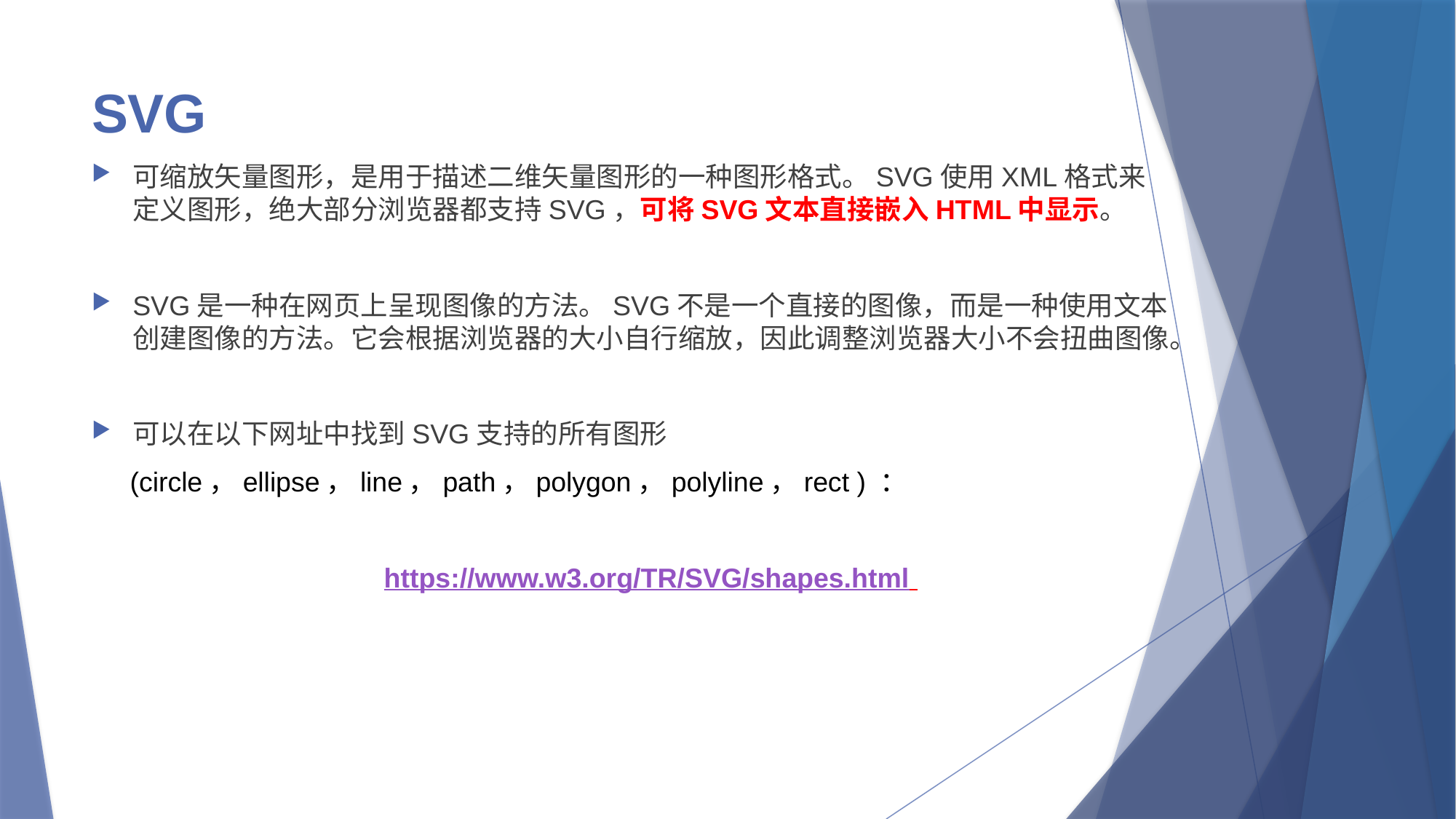

# SVG
可缩放矢量图形，是用于描述二维矢量图形的一种图形格式。SVG使用XML格式来定义图形，绝大部分浏览器都支持SVG，可将SVG文本直接嵌入HTML中显示。

SVG是一种在网页上呈现图像的方法。SVG不是一个直接的图像，而是一种使用文本创建图像的方法。它会根据浏览器的大小自行缩放，因此调整浏览器大小不会扭曲图像。

可以在以下网址中找到SVG支持的所有图形
     (circle，ellipse，line，path，polygon，polyline，rect ) ：

     https://www.w3.org/TR/SVG/shapes.html